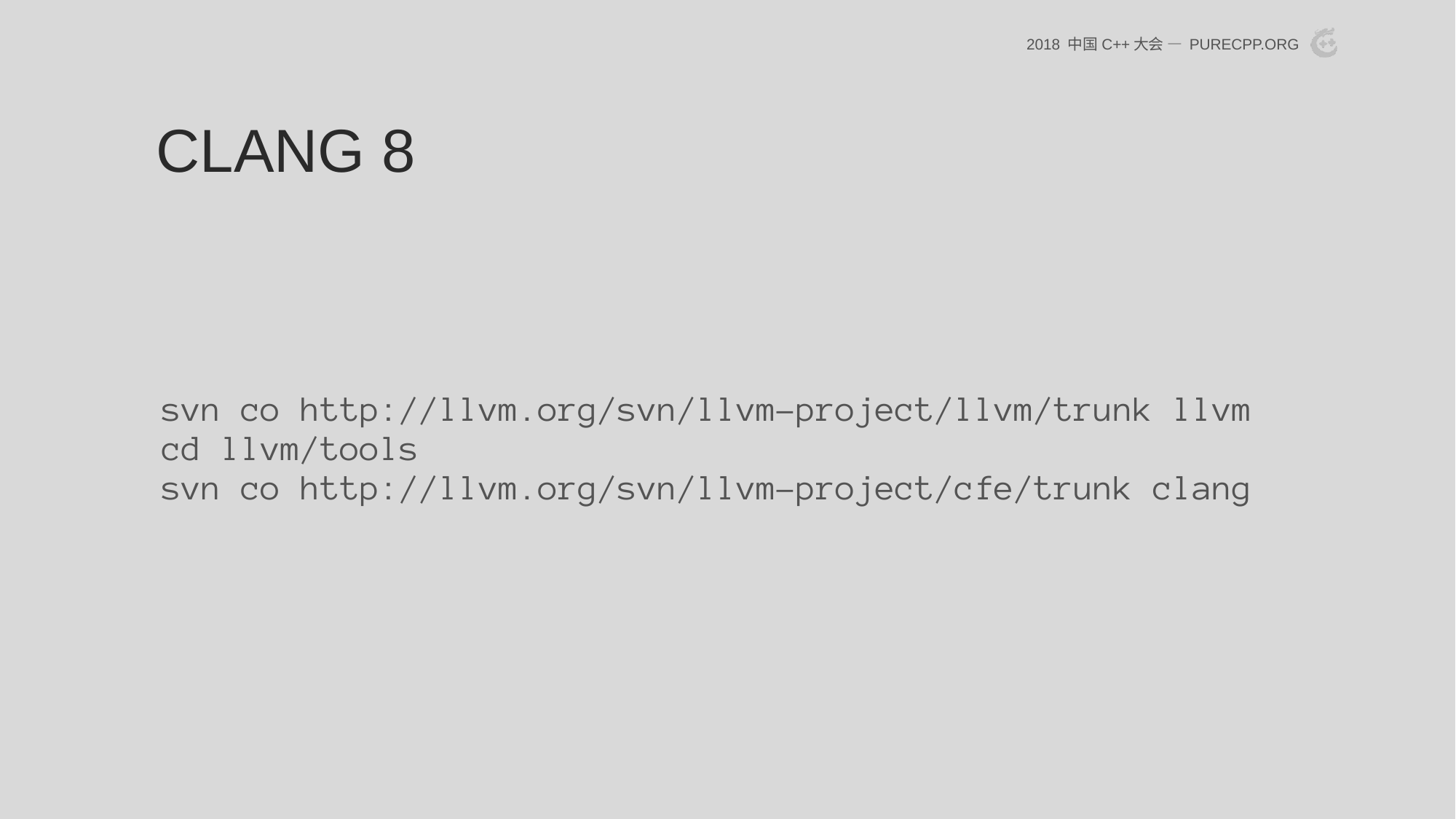

# Clang 8
2018 中国C++大会 — purecpp.org
svn co http://llvm.org/svn/llvm-project/llvm/trunk llvm
cd llvm/tools
svn co http://llvm.org/svn/llvm-project/cfe/trunk clang